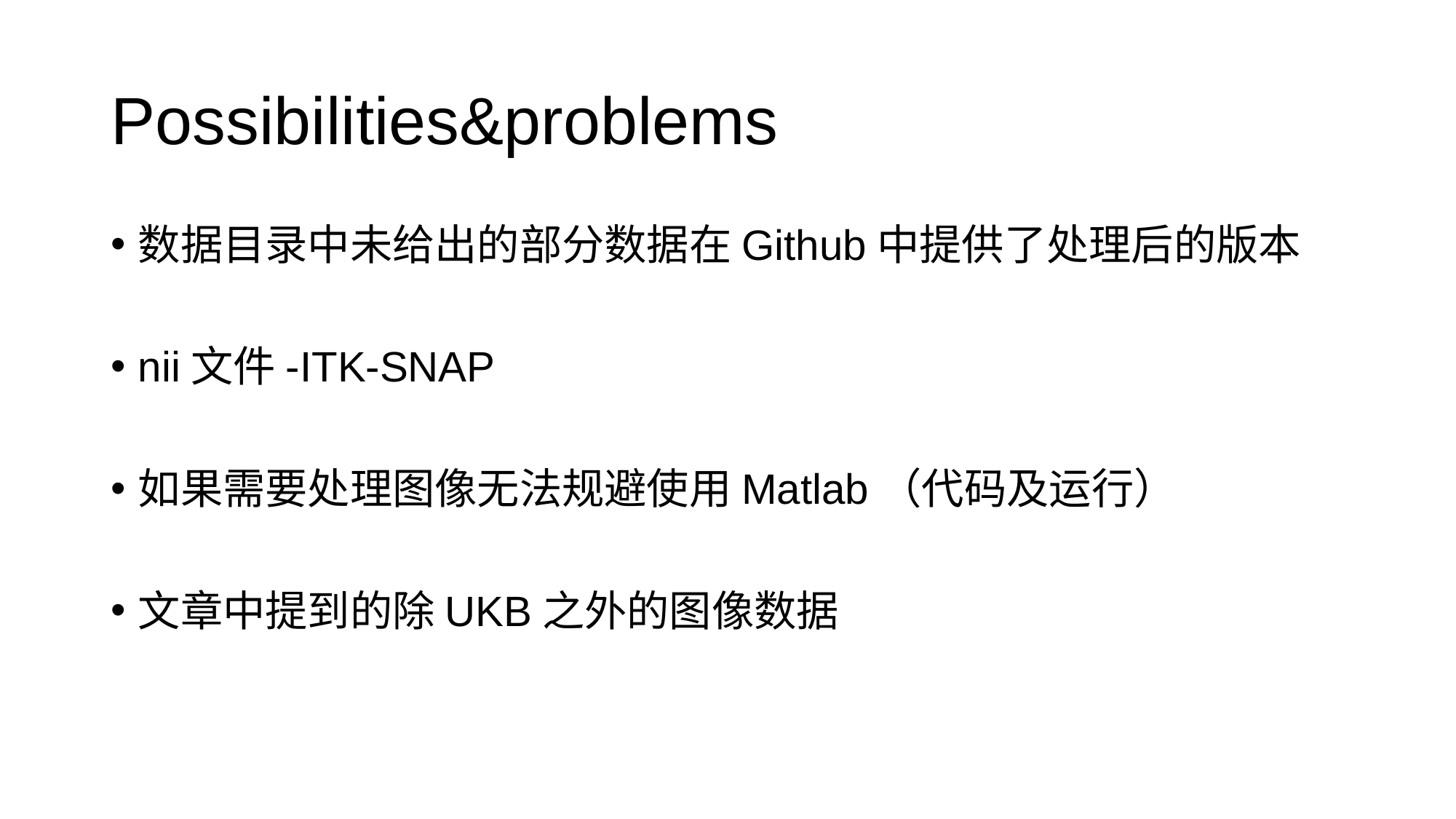

# Possibilities&problems
数据目录中未给出的部分数据在Github中提供了处理后的版本

nii文件-ITK-SNAP

如果需要处理图像无法规避使用Matlab（代码及运行）

文章中提到的除UKB之外的图像数据